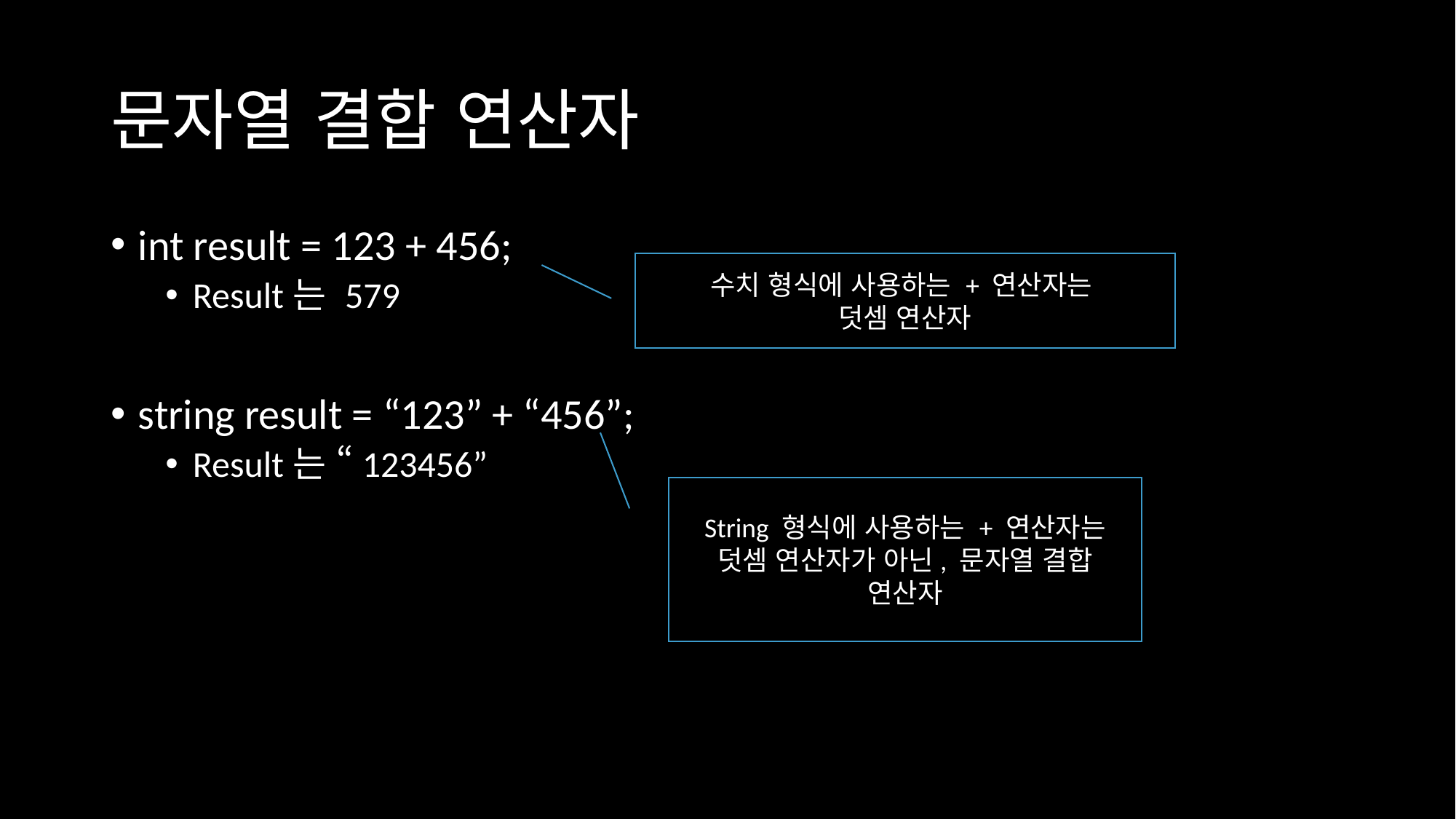

# 문자열 결합 연산자
int result = 123 + 456;
Result는 579

string result = “123” + “456”;
Result는 “123456”

수치 형식에 사용하는 + 연산자는
덧셈 연산자
String 형식에 사용하는 + 연산자는 덧셈 연산자가 아닌, 문자열 결합 연산자